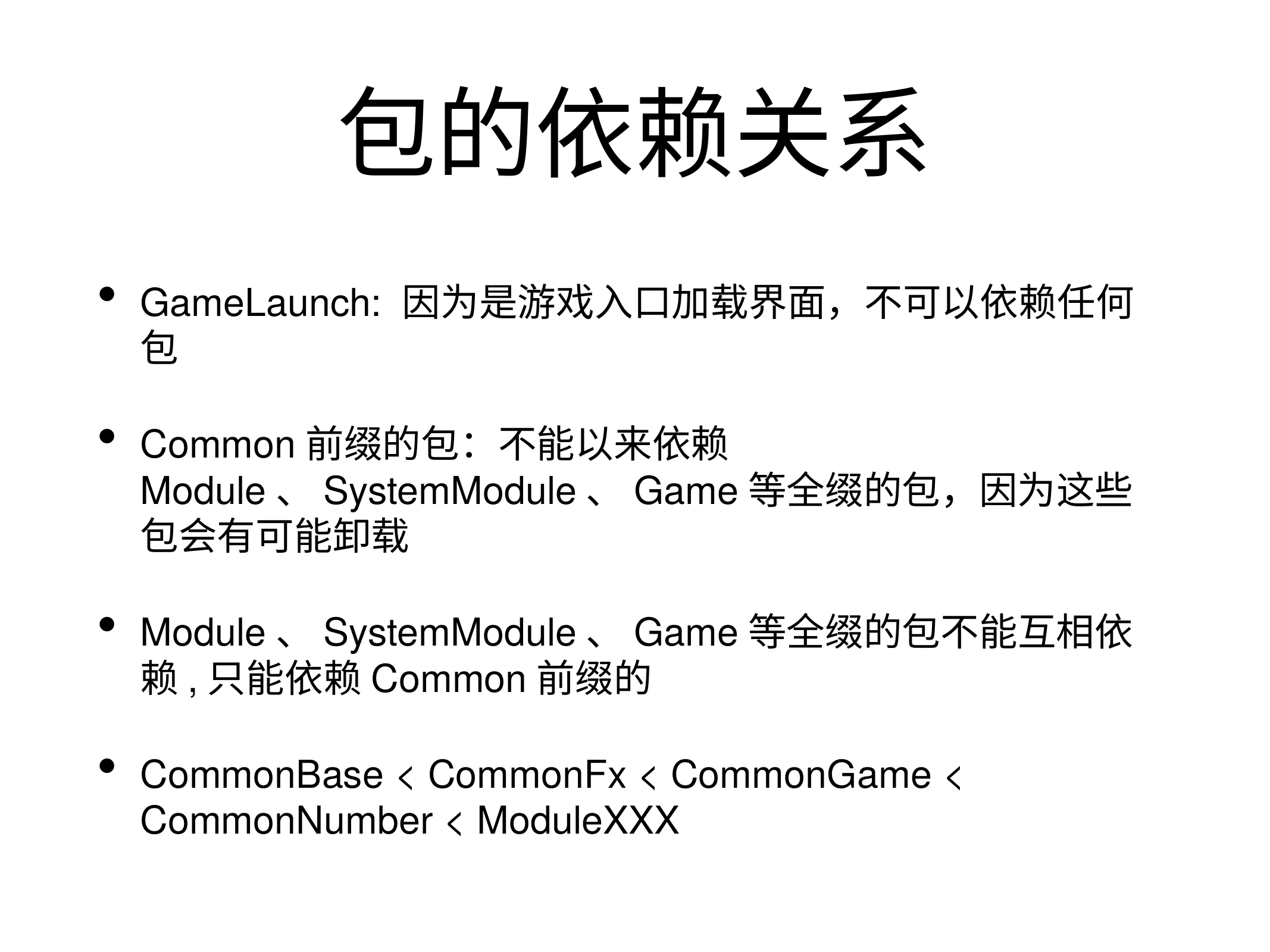

# 包的依赖关系
GameLaunch: 因为是游戏入口加载界面，不可以依赖任何包
Common前缀的包：不能以来依赖Module、SystemModule、Game等全缀的包，因为这些包会有可能卸载
Module、SystemModule、Game等全缀的包不能互相依赖,只能依赖Common前缀的
CommonBase < CommonFx < CommonGame < CommonNumber < ModuleXXX